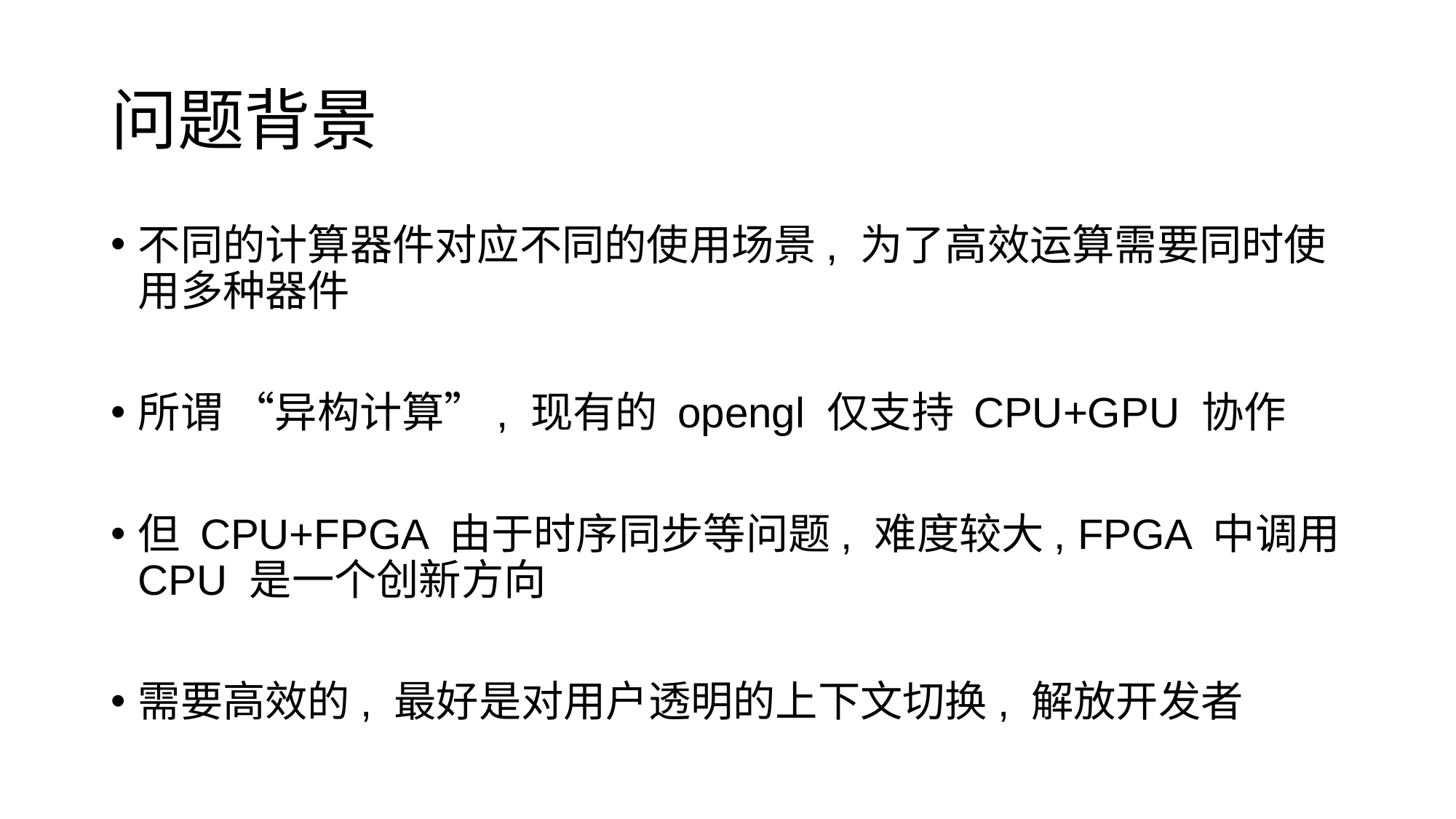

# 问题背景
不同的计算器件对应不同的使用场景, 为了高效运算需要同时使用多种器件

所谓 “异构计算”, 现有的 opengl 仅支持 CPU+GPU 协作

但 CPU+FPGA 由于时序同步等问题, 难度较大, FPGA 中调用 CPU 是一个创新方向

需要高效的, 最好是对用户透明的上下文切换, 解放开发者